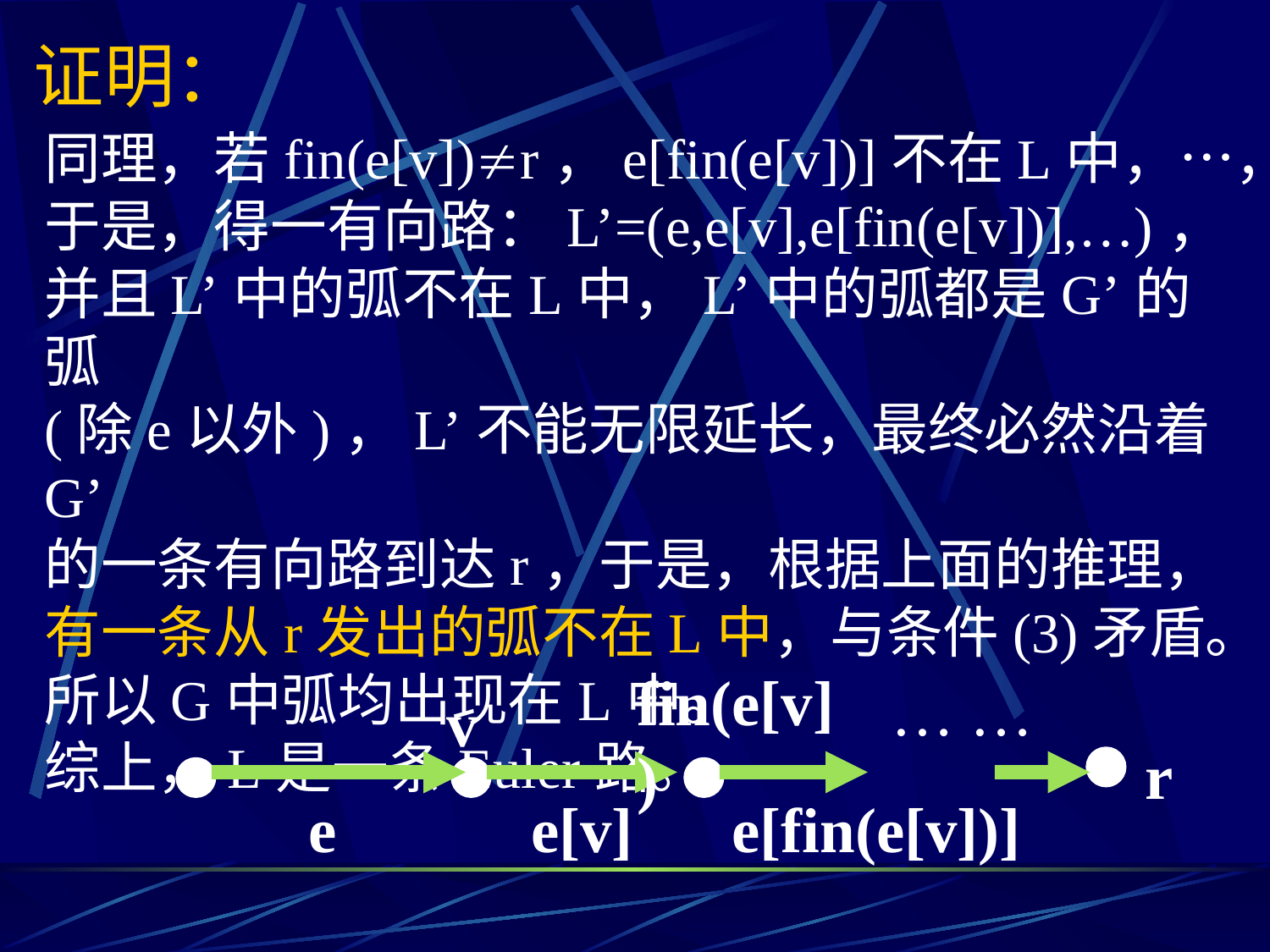

# 证明：
同理，若fin(e[v])≠r，e[fin(e[v])]不在L中，…，
于是，得一有向路：L’=(e,e[v],e[fin(e[v])],…)，
并且L’中的弧不在L中，L’中的弧都是G’的弧
(除e以外)，L’不能无限延长，最终必然沿着G’
的一条有向路到达r，于是，根据上面的推理，
有一条从r发出的弧不在L中，与条件(3)矛盾。
所以G中弧均出现在L中。
综上，L是一条Euler路。
fin(e[v])
… …
v
r

e
e[v]
e[fin(e[v])]